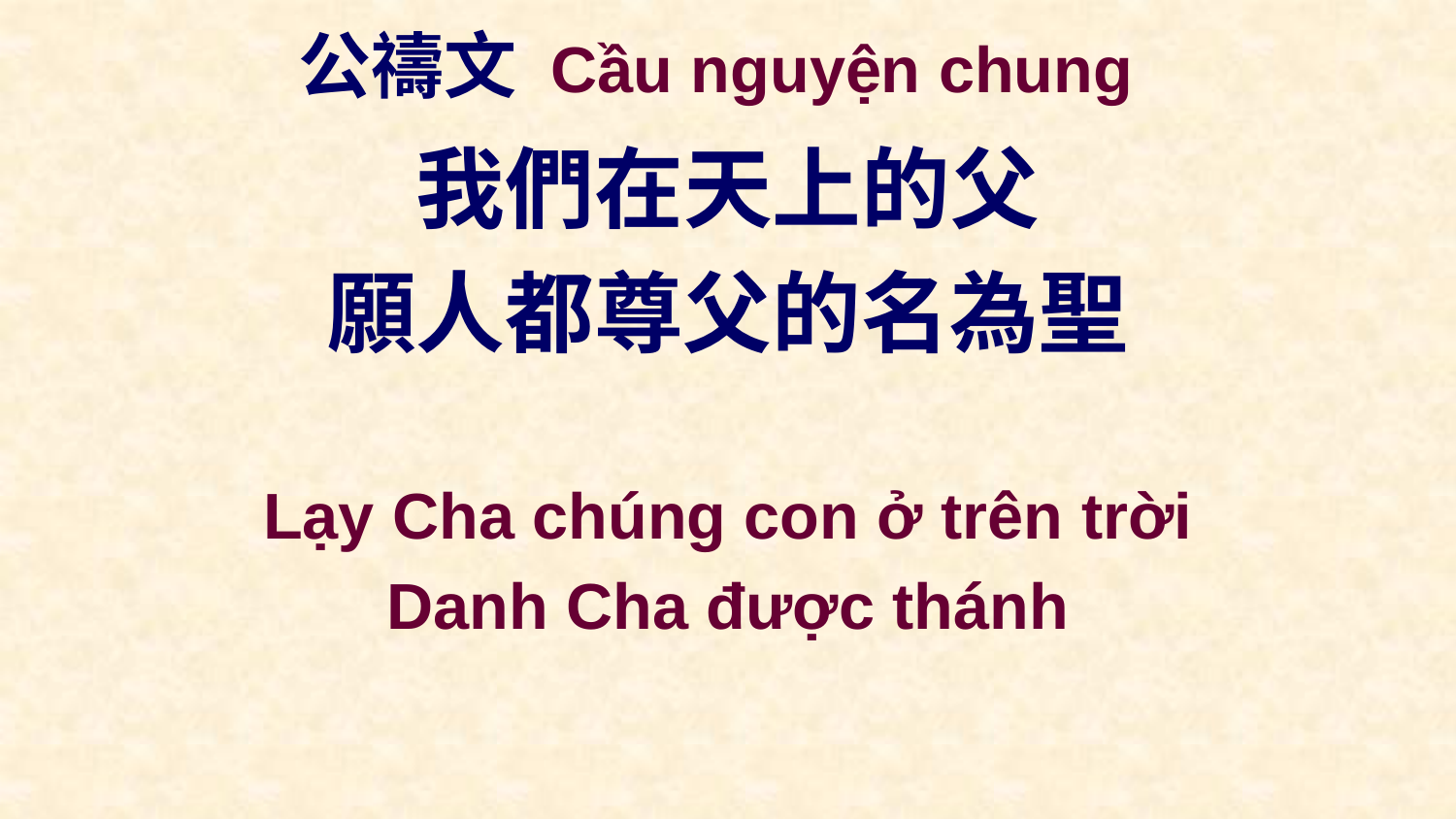

# 公禱文 Cầu nguyện chung
我們在天上的父
願人都尊父的名為聖
Lạy Cha chúng con ở trên trời
Danh Cha được thánh